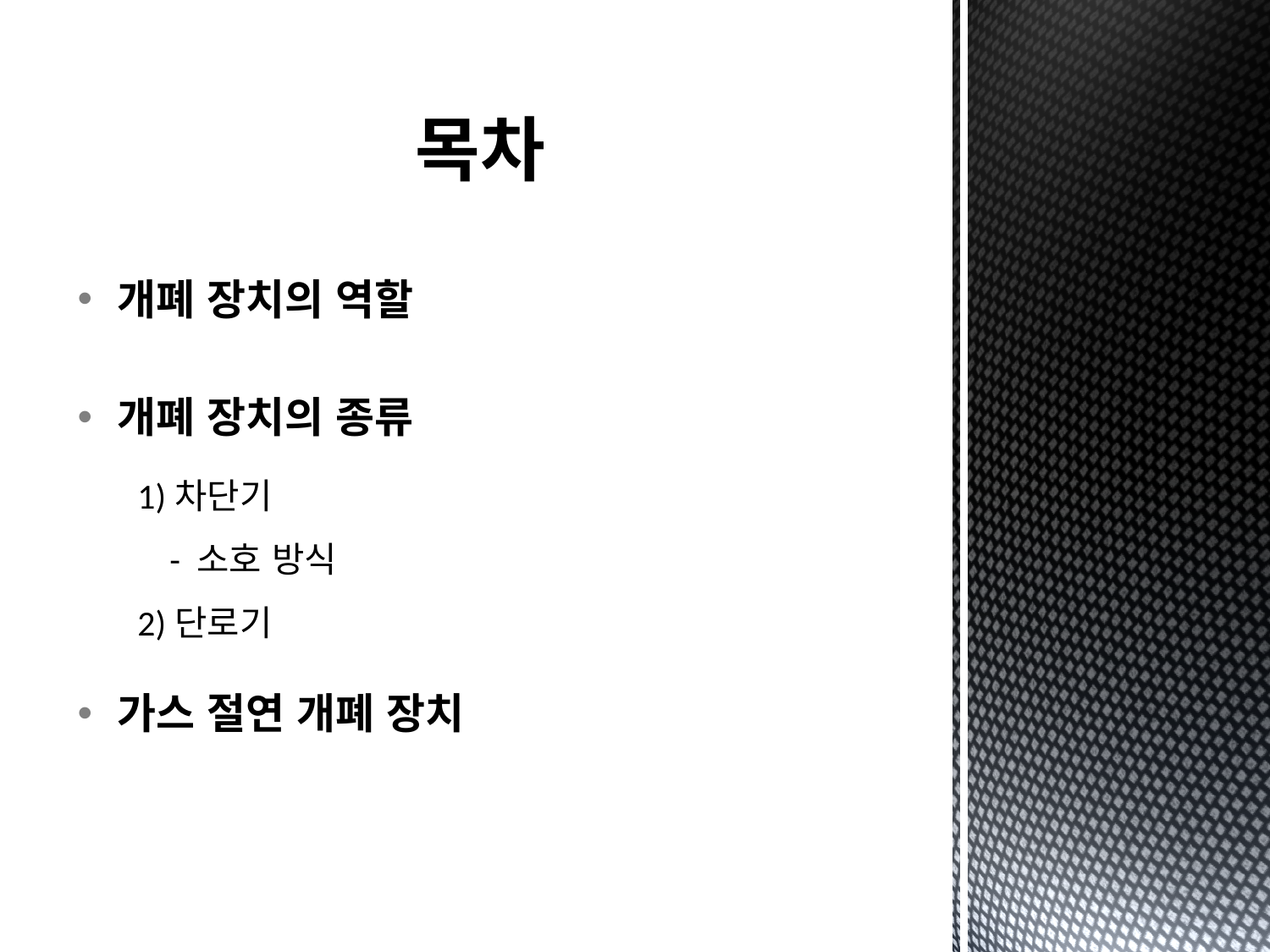

# 목차
개폐 장치의 역할

개폐 장치의 종류

가스 절연 개폐 장치
1)차단기
    - 소호 방식
2)단로기